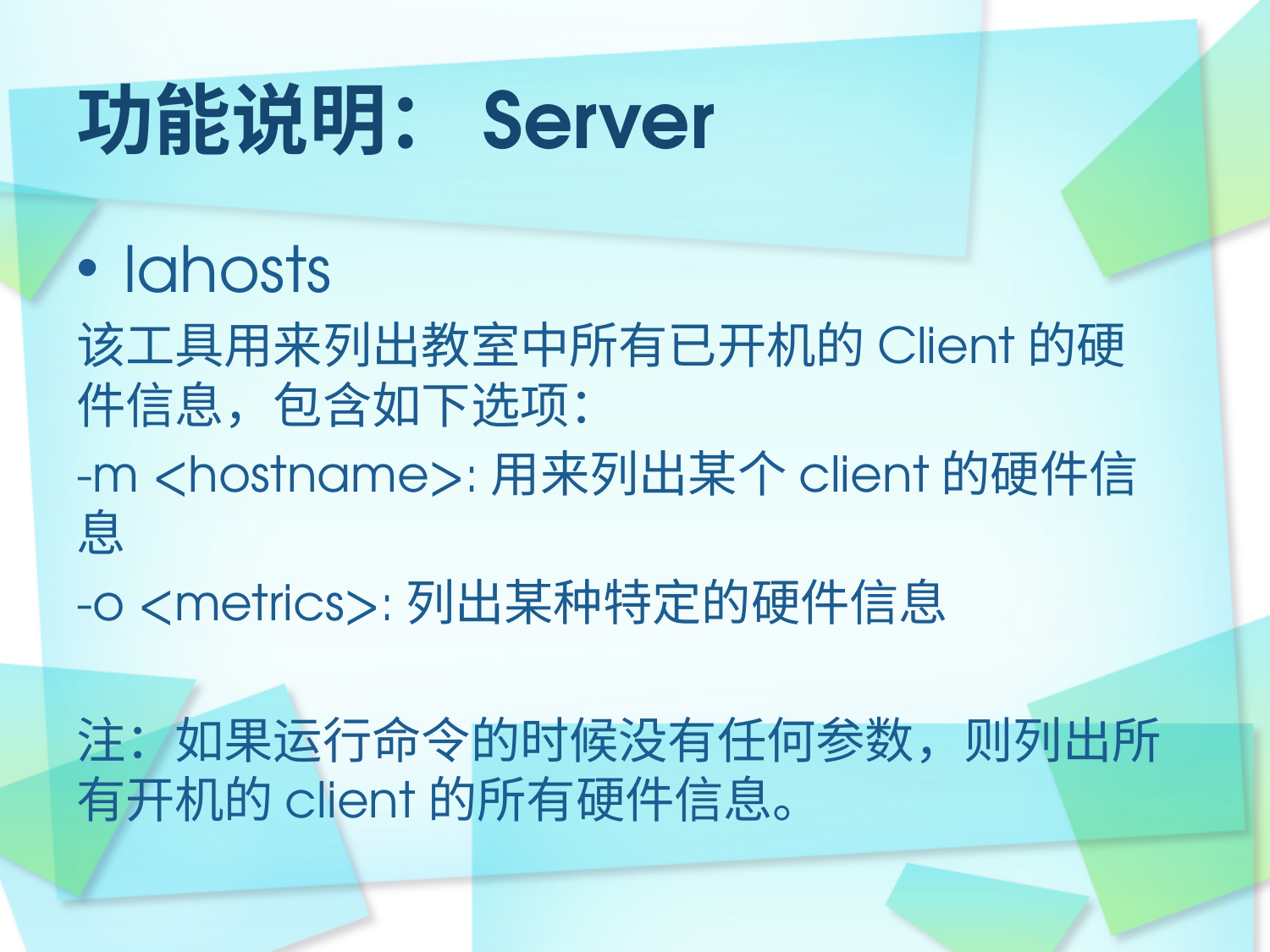

功能说明：Server
lahosts
该工具用来列出教室中所有已开机的Client的硬件信息，包含如下选项：
-m <hostname>:用来列出某个client的硬件信息
-o <metrics>:列出某种特定的硬件信息

注：如果运行命令的时候没有任何参数，则列出所有开机的client的所有硬件信息。